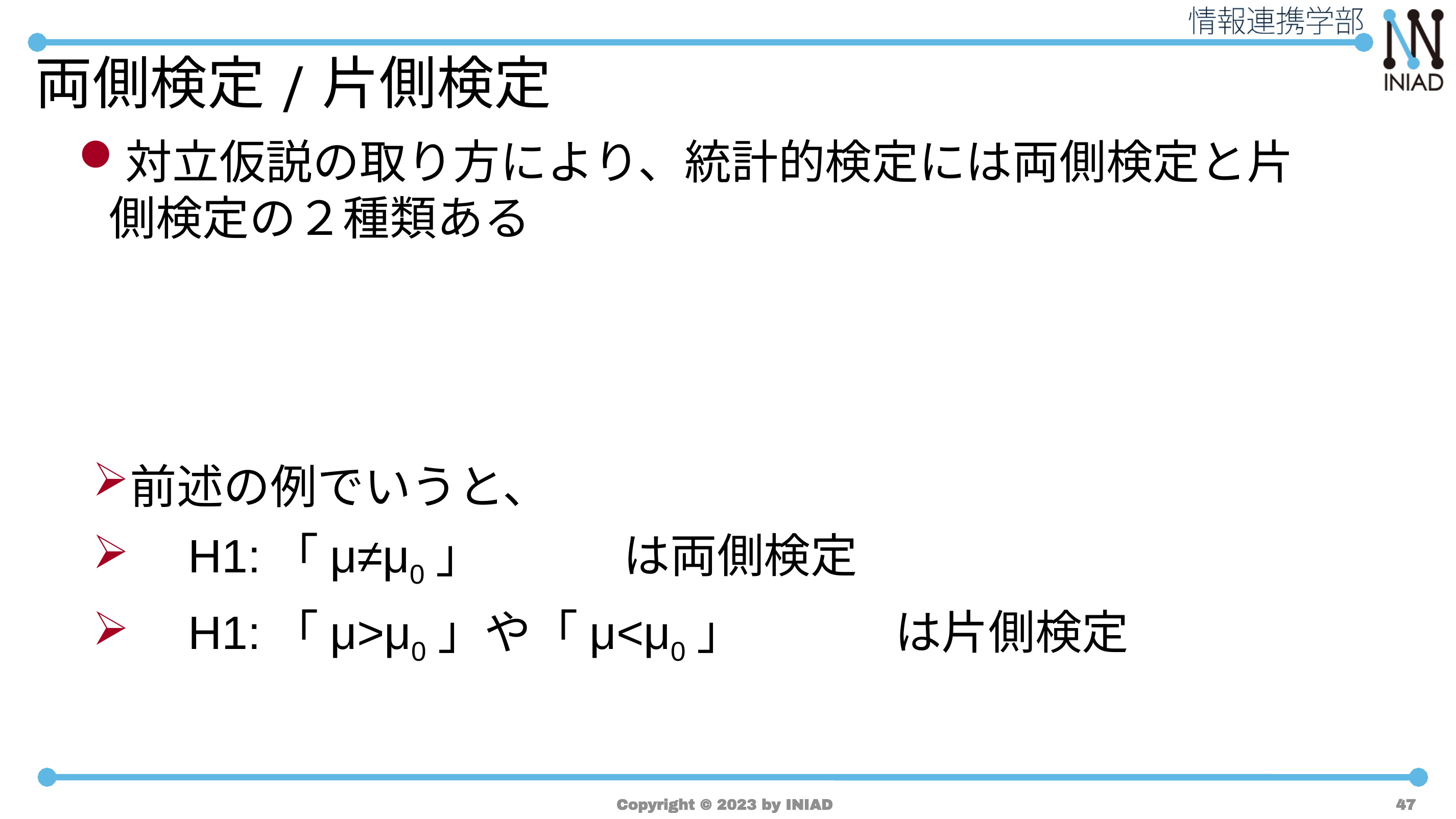

# 両側検定/片側検定
対立仮説の取り方により、統計的検定には両側検定と片側検定の２種類ある
前述の例でいうと、
　H1:「μ≠μ0」　　　は両側検定
　H1:「μ>μ0」や「μ<μ0」 　　　は片側検定
Copyright © 2023 by INIAD
47